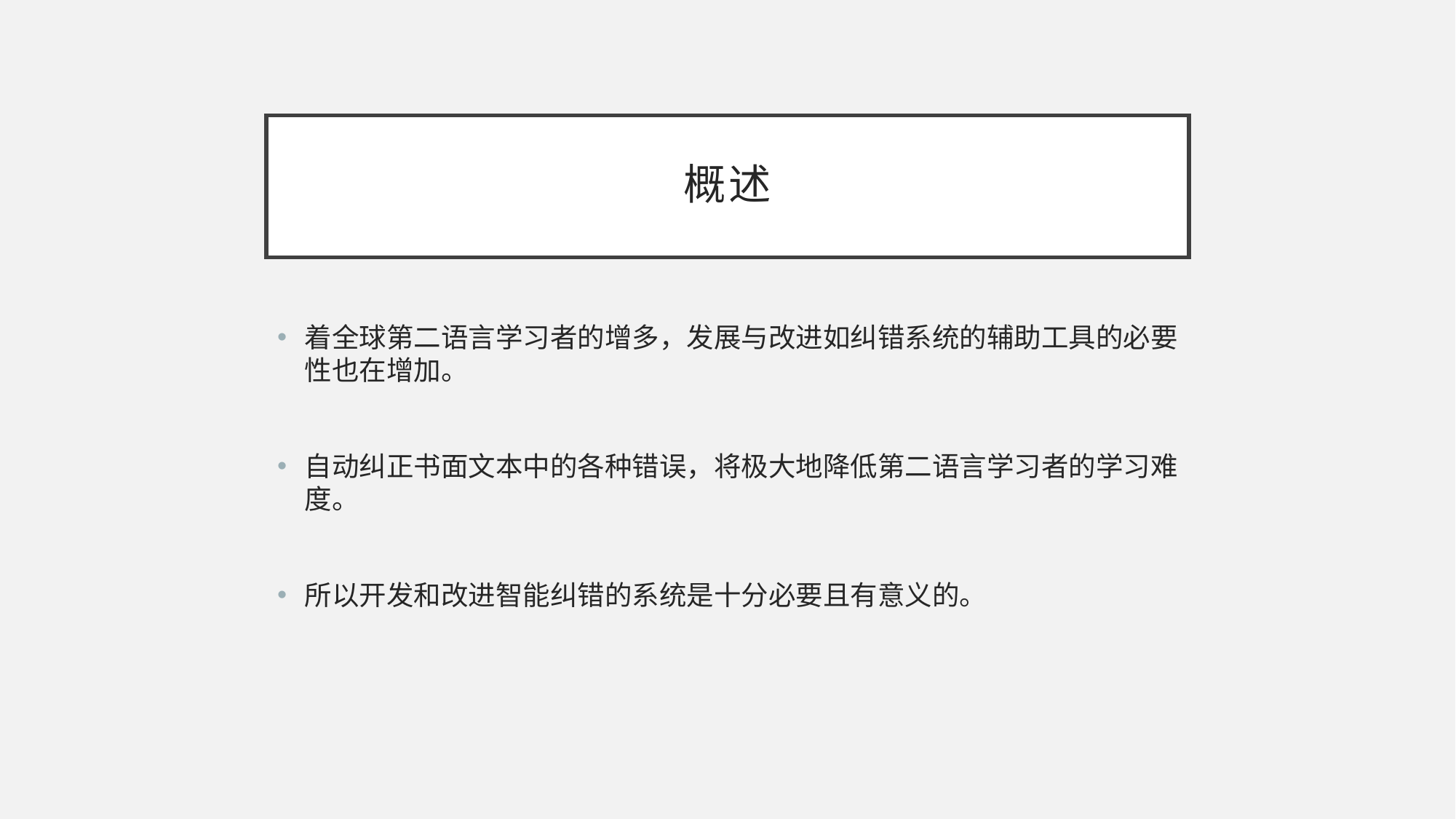

# 概述
着全球第二语言学习者的增多，发展与改进如纠错系统的辅助工具的必要性也在增加。

自动纠正书面文本中的各种错误，将极大地降低第二语言学习者的学习难度。

所以开发和改进智能纠错的系统是十分必要且有意义的。